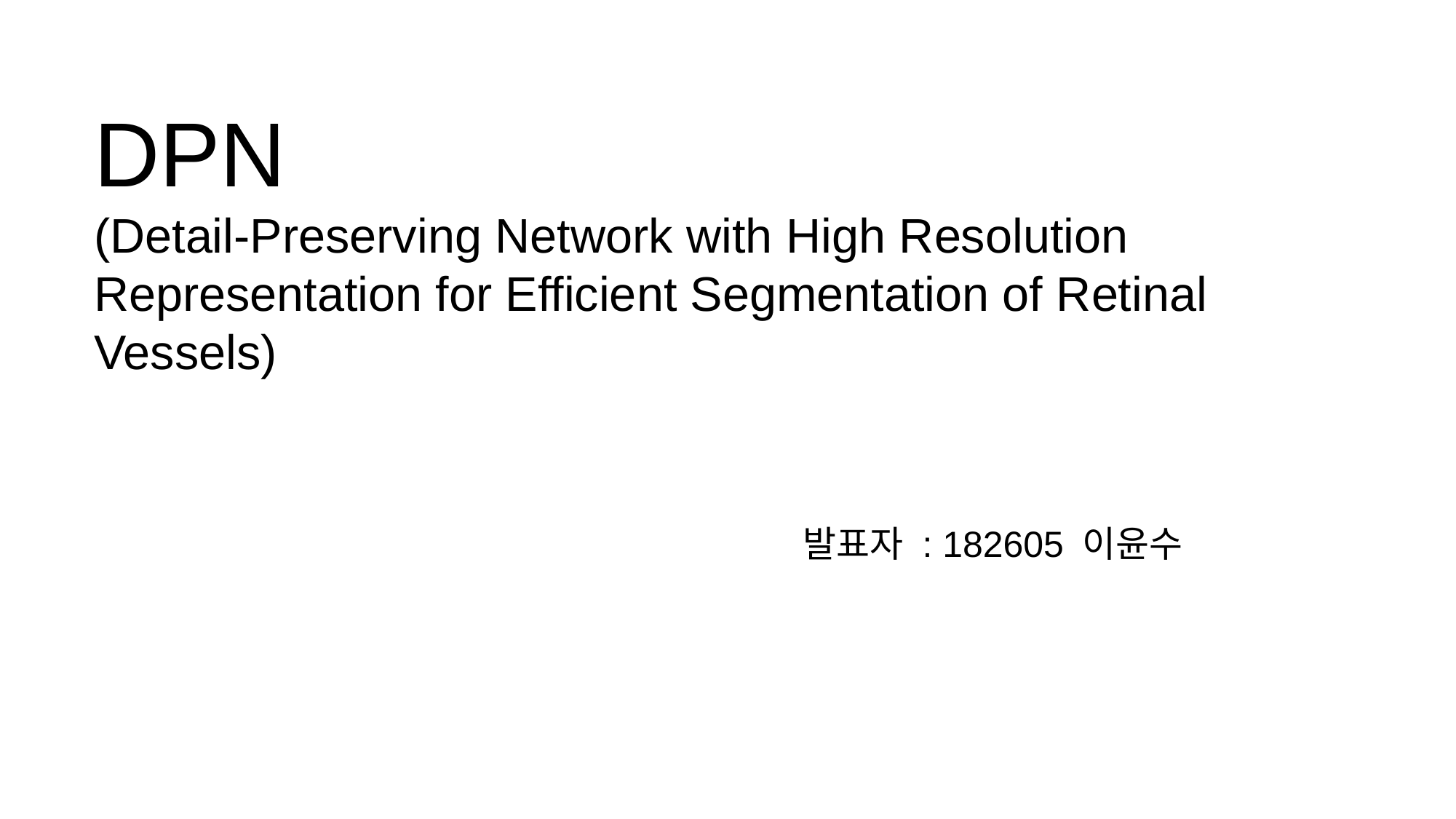

DPN
(Detail-Preserving Network with High Resolution Representation for Efficient Segmentation of Retinal Vessels)
발표자 : 182605 이윤수